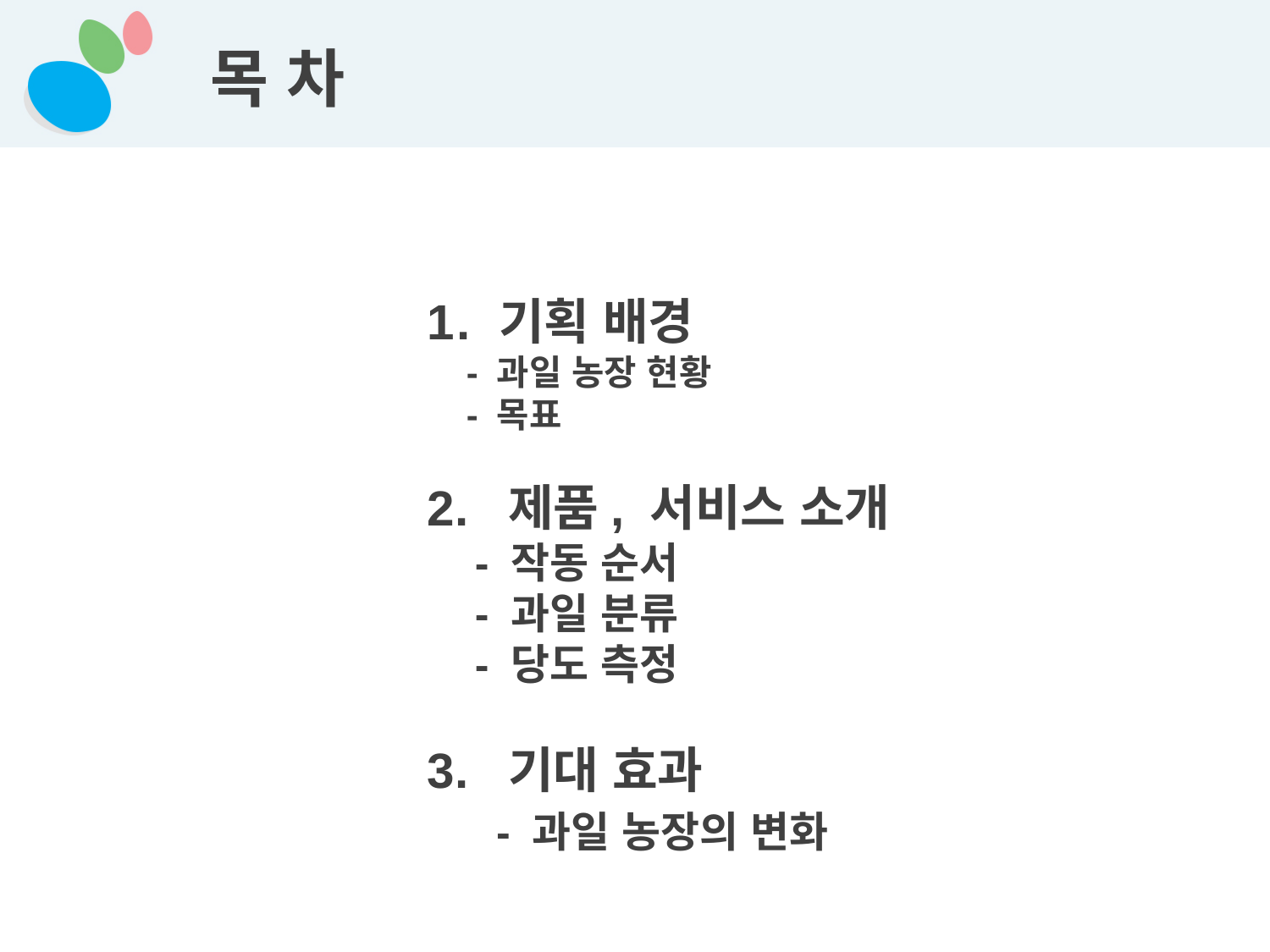

# 목 차
01
기획 배경
    - 과일 농장 현황
    - 목표

2.  제품, 서비스 소개
    - 작동 순서
    - 과일 분류
    - 당도 측정

3.  기대 효과
     - 과일 농장의 변화
03
04